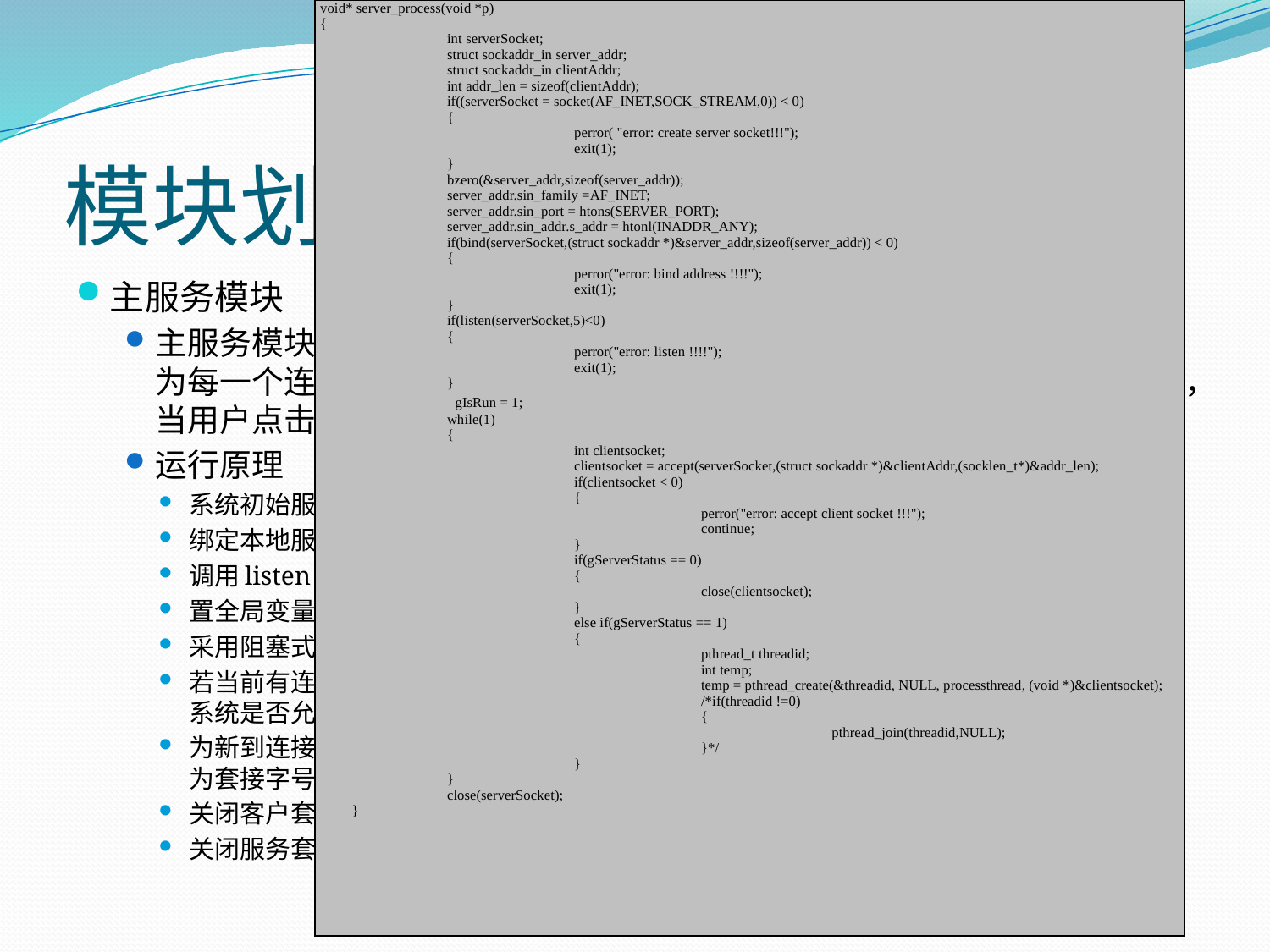

| void\* server\_process(void \*p) { int serverSocket; struct sockaddr\_in server\_addr; struct sockaddr\_in clientAddr; int addr\_len = sizeof(clientAddr); if((serverSocket = socket(AF\_INET,SOCK\_STREAM,0)) < 0) { perror( "error: create server socket!!!"); exit(1); } bzero(&server\_addr,sizeof(server\_addr)); server\_addr.sin\_family =AF\_INET; server\_addr.sin\_port = htons(SERVER\_PORT); server\_addr.sin\_addr.s\_addr = htonl(INADDR\_ANY); if(bind(serverSocket,(struct sockaddr \*)&server\_addr,sizeof(server\_addr)) < 0) { perror("error: bind address !!!!"); exit(1); } if(listen(serverSocket,5)<0) { perror("error: listen !!!!"); exit(1); } 　　　　　　　gIsRun = 1; while(1) { int clientsocket; clientsocket = accept(serverSocket,(struct sockaddr \*)&clientAddr,(socklen\_t\*)&addr\_len); if(clientsocket < 0) { perror("error: accept client socket !!!"); continue; } if(gServerStatus == 0) { close(clientsocket); } else if(gServerStatus == 1) { pthread\_t threadid; int temp; temp = pthread\_create(&threadid, NULL, processthread, (void \*)&clientsocket); /\*if(threadid !=0) { pthread\_join(threadid,NULL); }\*/ } } close(serverSocket); } |
| --- |
# 模块划分之主服务模块
主服务模块
主服务模块的功能是提供HTTP服务的初始化，接受到来的请求连接，并为每一个连接创建一个单独的业务线程；主服务模块自身以一个线程存在，当用户点击启动时，系统会运行主服务模块
运行原理
系统初始服务套接字；
绑定本地服务地址、端口（默认为80）等信息；
调用listen函数，侦听服务；
置全局变量gIsRun为1，标识主服务模块已启动；
采用阻塞式等待用户连接到来；
若当前有连接到来，判断变量gServerStatus是否为1，gServerStatus变量用于表示，系统是否允许提供服务，若为1，则转向7；否则转向8；
为新到连接创建一个业务服务线程，该线程的回调函数为processthread，待传递的参数为套接字号，创建完毕转向6；
关闭客户套接字，转向6；
关闭服务套接字